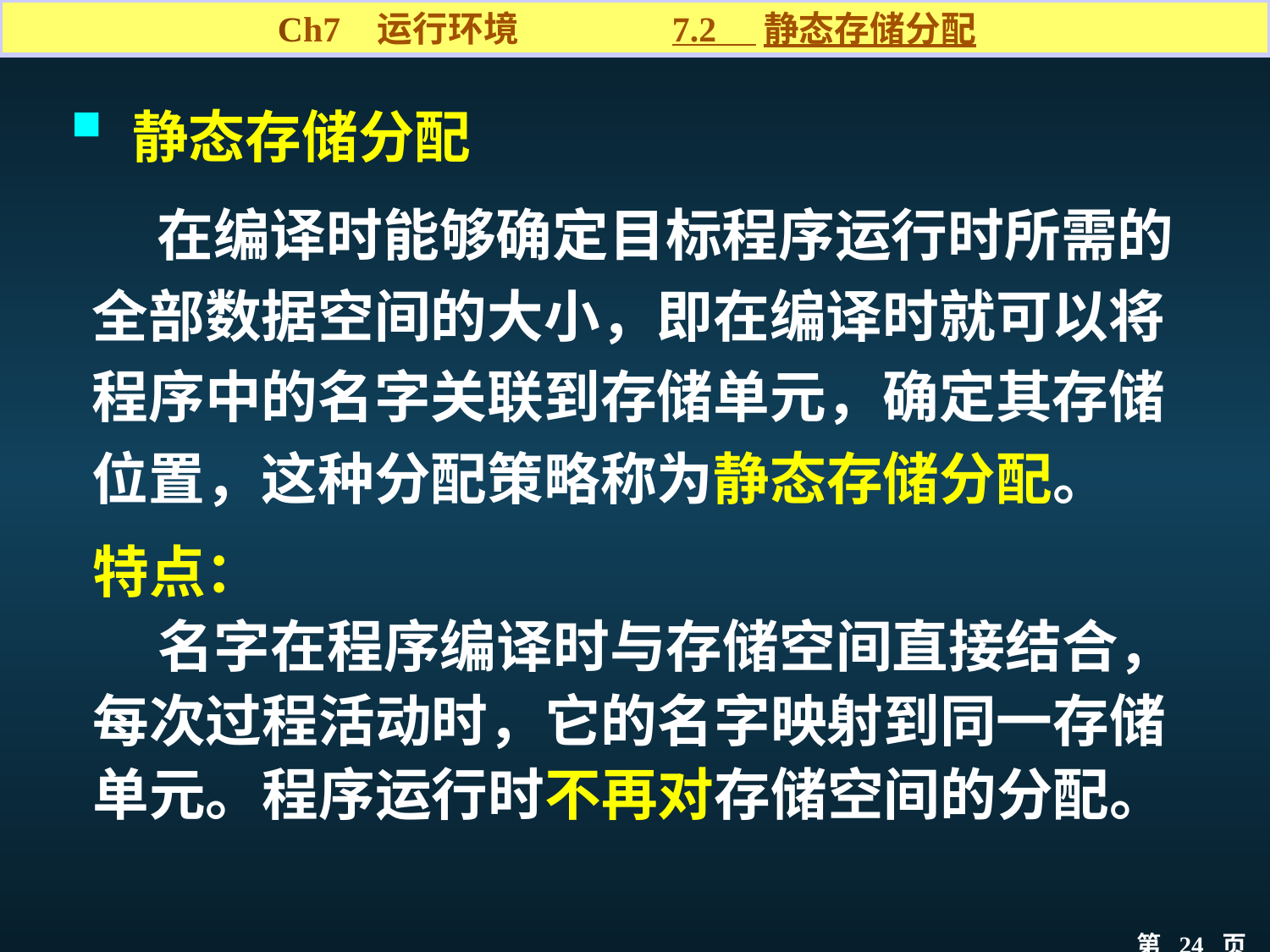

Ch7   运行环境                  7.2    静态存储分配
 静态存储分配
    在编译时能够确定目标程序运行时所需的全部数据空间的大小，即在编译时就可以将程序中的名字关联到存储单元，确定其存储位置，这种分配策略称为静态存储分配。
特点：
    名字在程序编译时与存储空间直接结合，每次过程活动时，它的名字映射到同一存储单元。程序运行时不再对存储空间的分配。